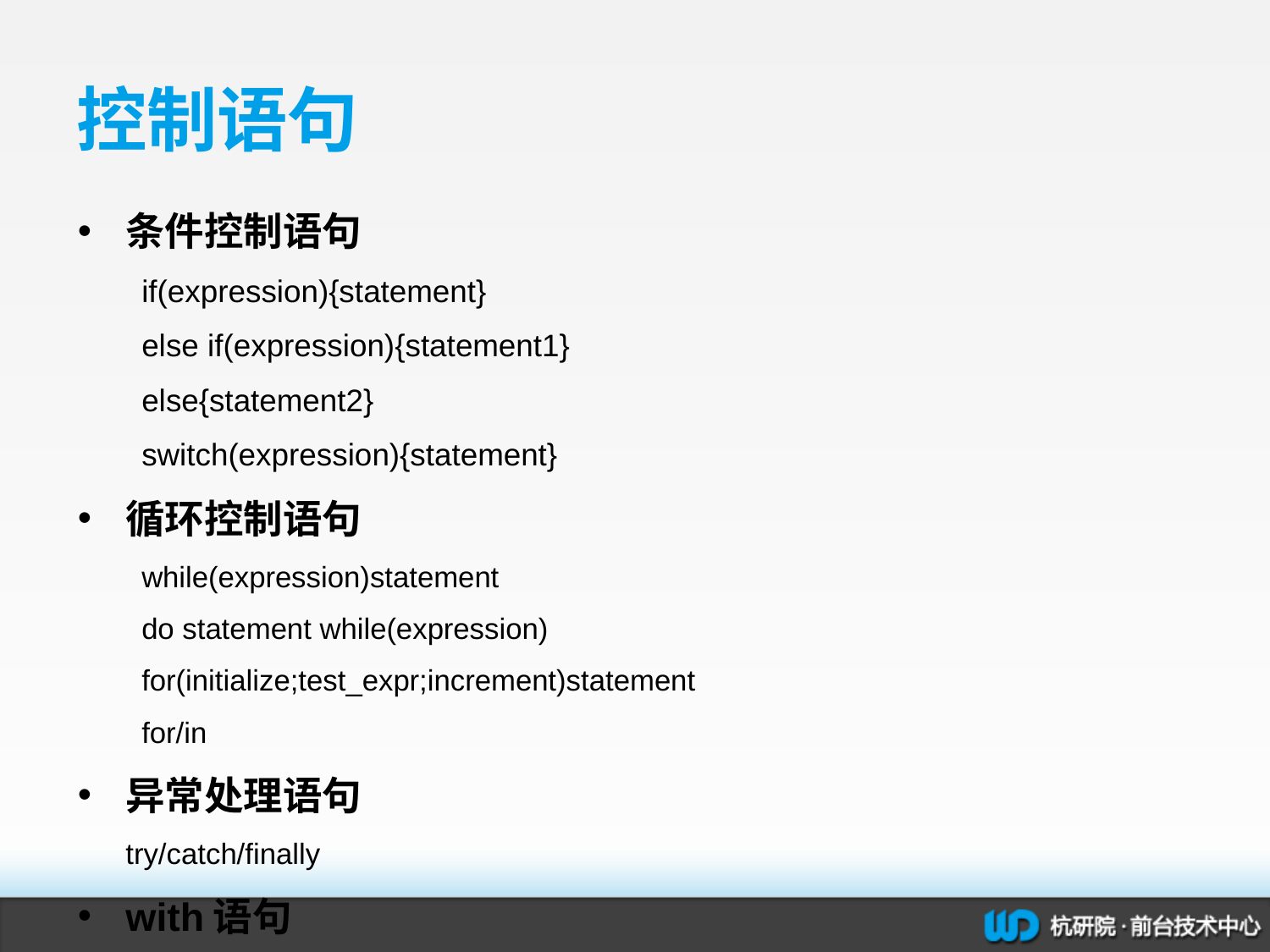

# 控制语句
条件控制语句
if(expression){statement}
else if(expression){statement1}
else{statement2}
switch(expression){statement}
循环控制语句
while(expression)statement
do statement while(expression)
for(initialize;test_expr;increment)statement
for/in
异常处理语句
	try/catch/finally
with语句